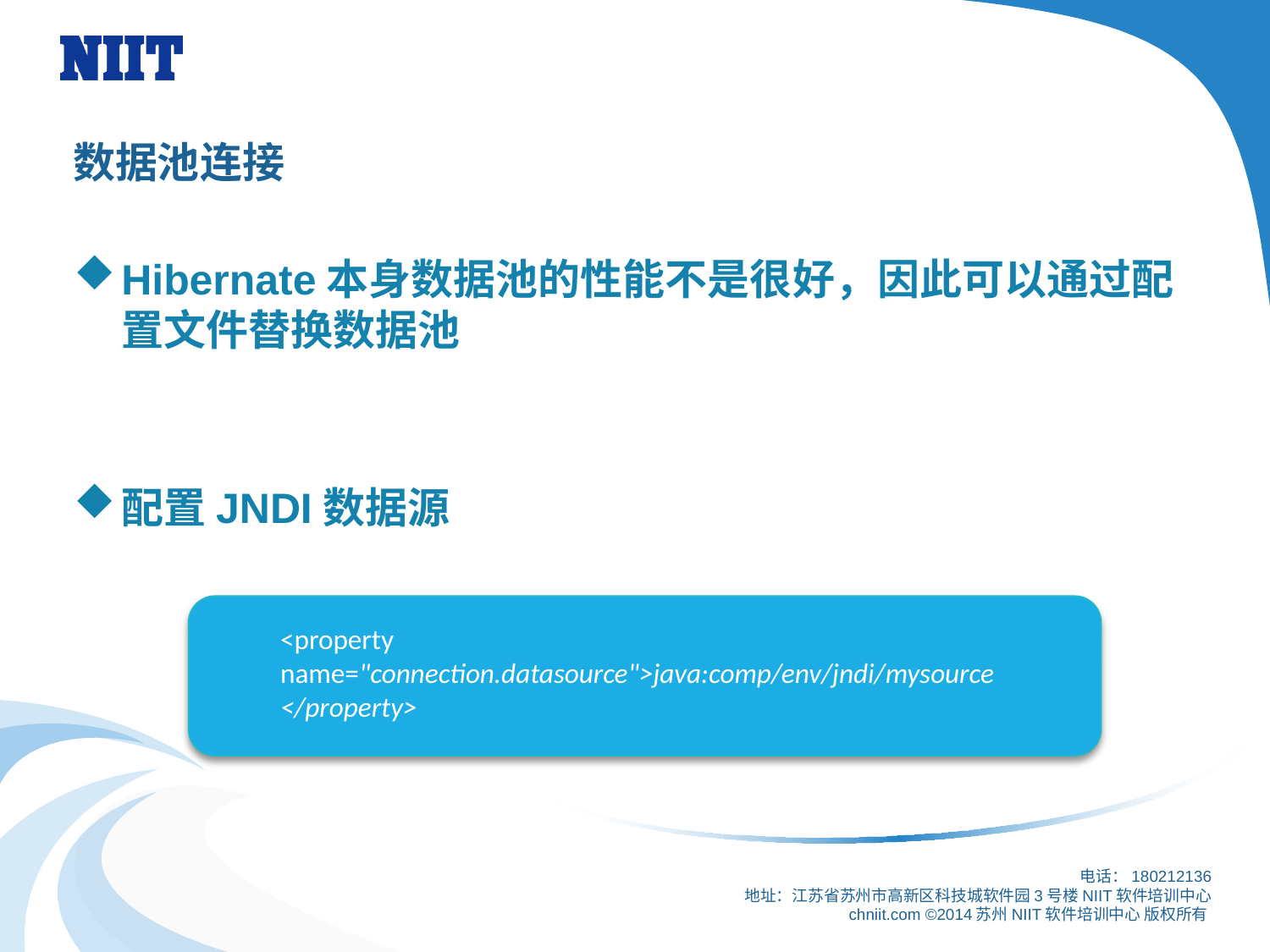

# 数据池连接
Hibernate本身数据池的性能不是很好，因此可以通过配置文件替换数据池

配置JNDI数据源

<property name="connection.datasource">java:comp/env/jndi/mysource
</property>